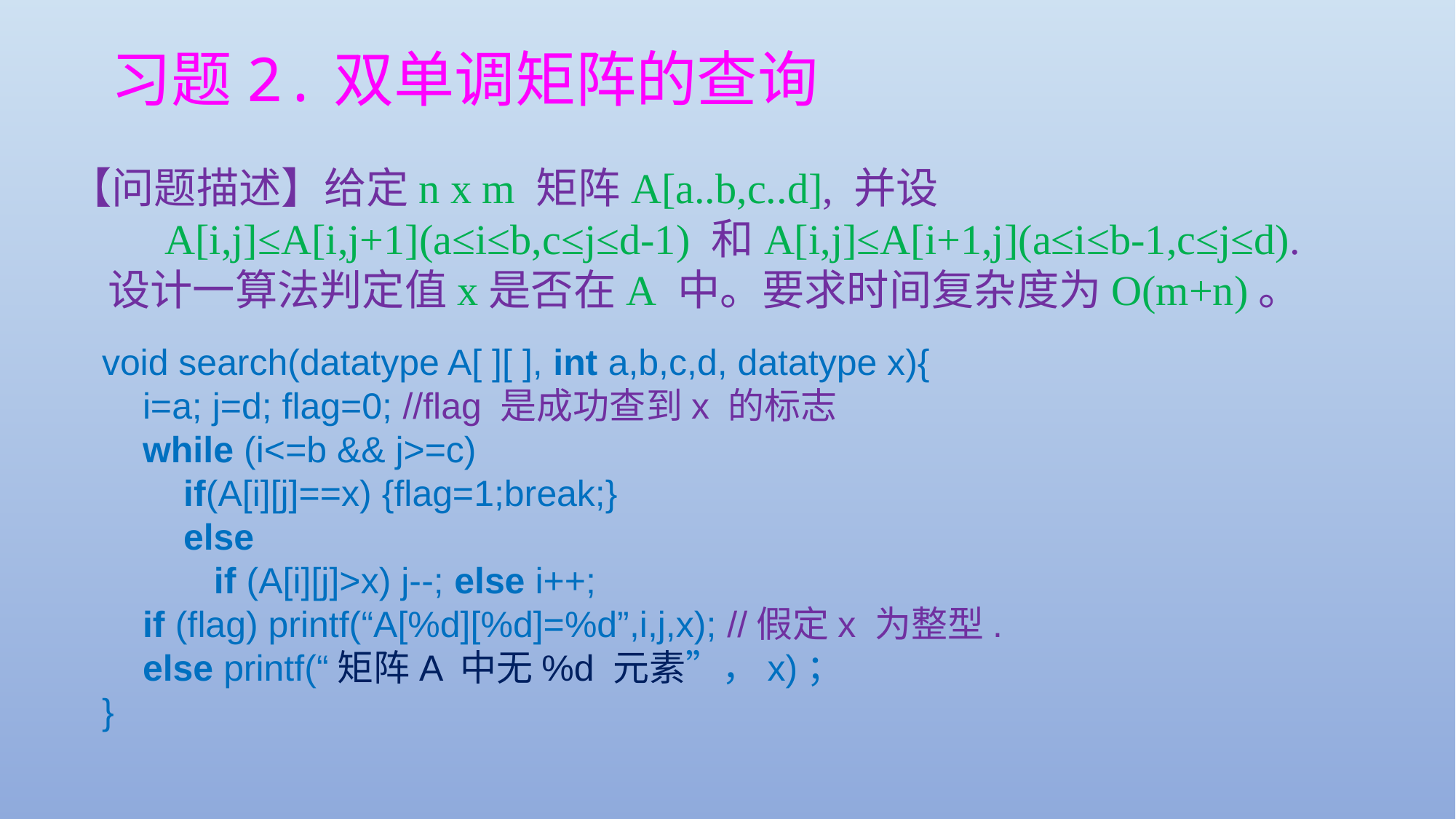

习题2.双单调矩阵的查询
【问题描述】给定n x m 矩阵A[a..b,c..d], 并设
         A[i,j]≤A[i,j+1](a≤i≤b,c≤j≤d-1) 和A[i,j]≤A[i+1,j](a≤i≤b-1,c≤j≤d).
   设计一算法判定值x是否在A 中。要求时间复杂度为O(m+n)。
void search(datatype A[ ][ ], int a,b,c,d, datatype x){
    i=a; j=d; flag=0; //flag 是成功查到x 的标志
    while (i<=b && j>=c)
        if(A[i][j]==x) {flag=1;break;}
        else
           if (A[i][j]>x) j--; else i++;
    if (flag) printf(“A[%d][%d]=%d”,i,j,x); //假定x 为整型.
    else printf(“矩阵A 中无%d 元素”，x)；
}